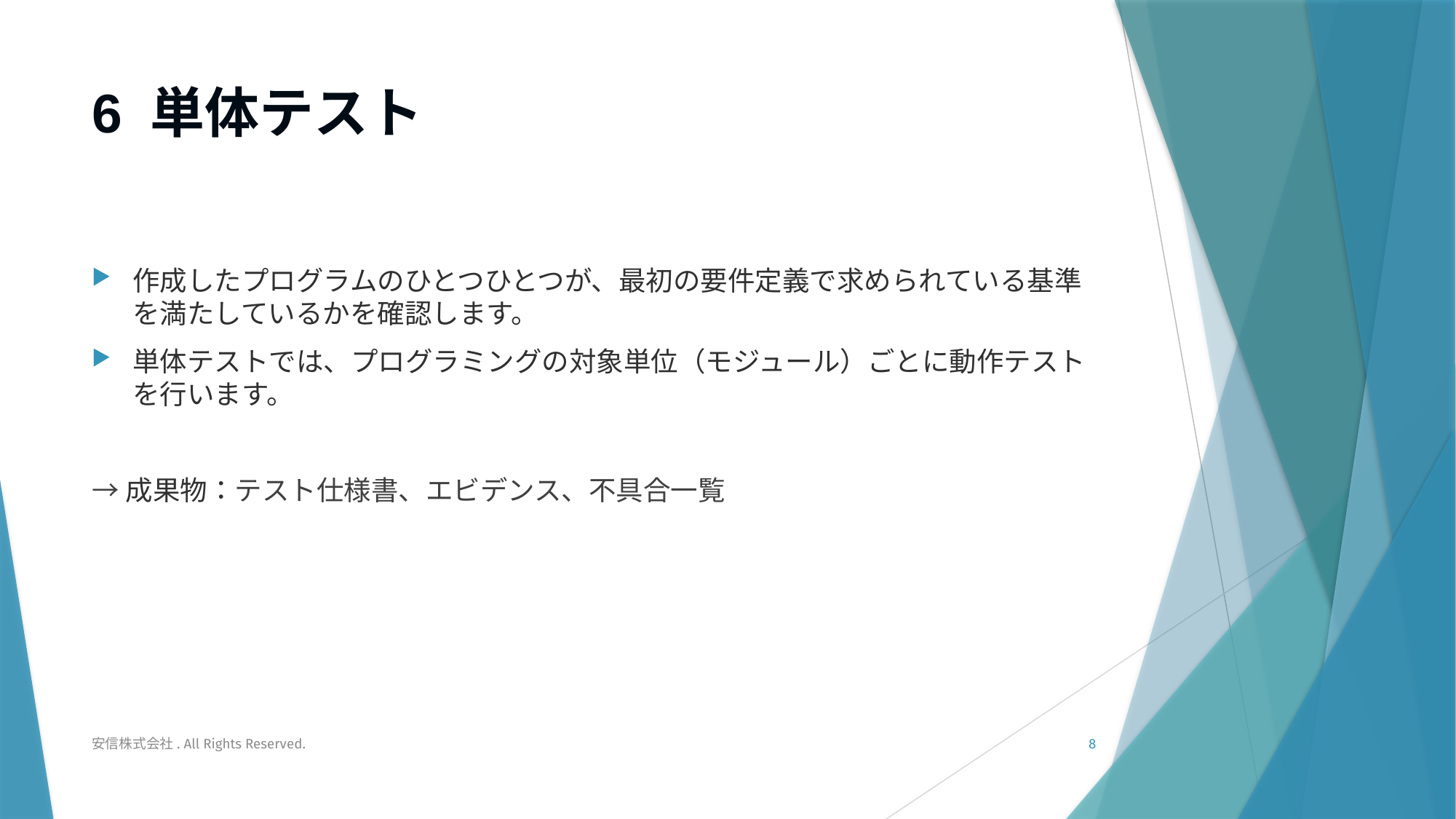

# 6 単体テスト
作成したプログラムのひとつひとつが、最初の要件定義で求められている基準を満たしているかを確認します。
単体テストでは、プログラミングの対象単位（モジュール）ごとに動作テストを行います。

→成果物：テスト仕様書、エビデンス、不具合一覧
安信株式会社. All Rights Reserved.
8